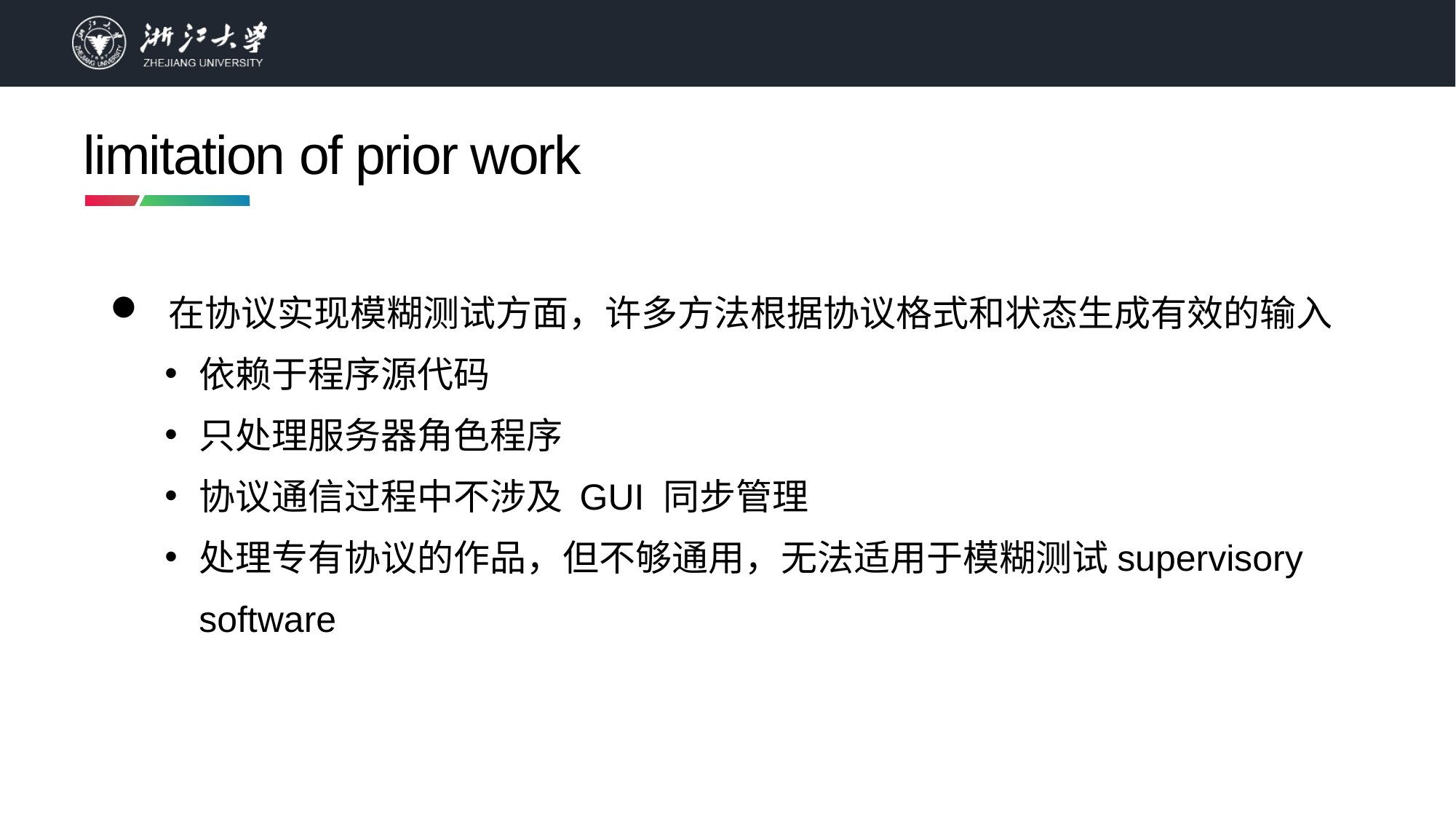

# limitation of prior work
 在协议实现模糊测试方面，许多方法根据协议格式和状态生成有效的输入
依赖于程序源代码
只处理服务器角色程序
协议通信过程中不涉及 GUI 同步管理
处理专有协议的作品，但不够通用，无法适用于模糊测试supervisory software
14